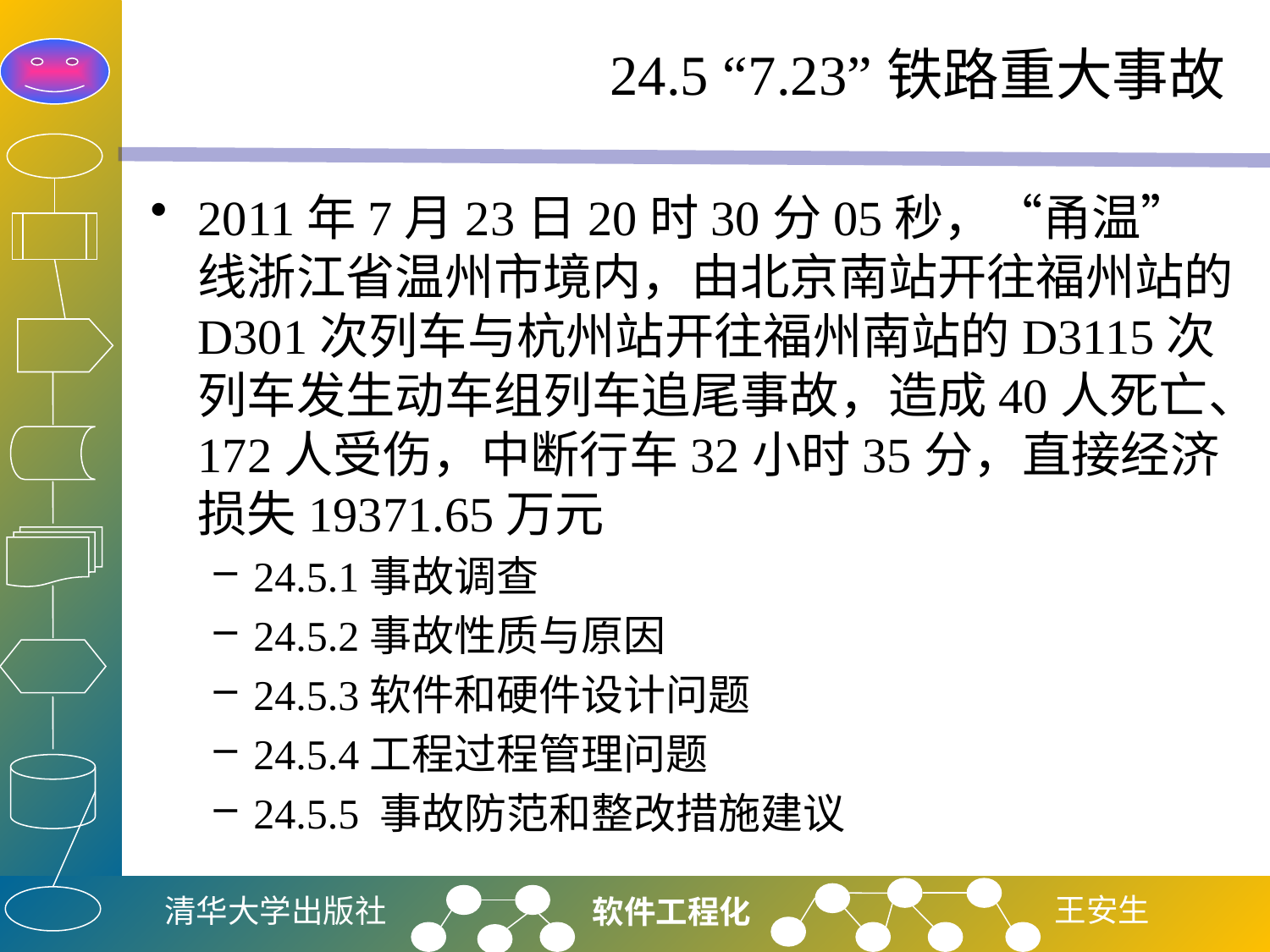

# 24.5 “7.23”铁路重大事故
2011年7月23日20时30分05秒，“甬温”线浙江省温州市境内，由北京南站开往福州站的D301次列车与杭州站开往福州南站的D3115次列车发生动车组列车追尾事故，造成40人死亡、172人受伤，中断行车32小时35分，直接经济损失19371.65万元
24.5.1事故调查
24.5.2事故性质与原因
24.5.3软件和硬件设计问题
24.5.4工程过程管理问题
24.5.5 事故防范和整改措施建议